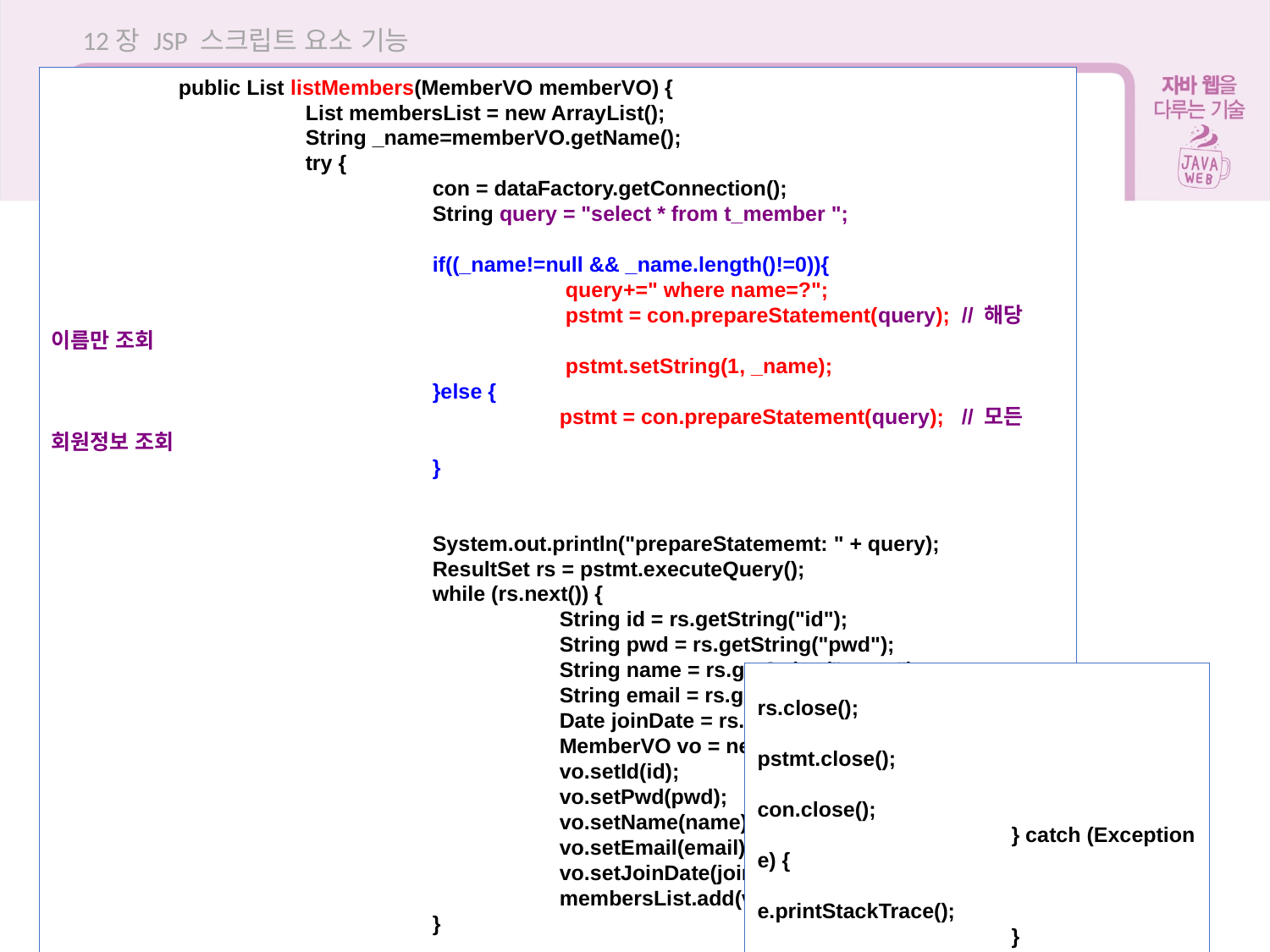

12장 JSP 스크립트 요소 기능
 	public List listMembers(MemberVO memberVO) {
		List membersList = new ArrayList();
		String _name=memberVO.getName();
		try {
			con = dataFactory.getConnection();
			String query = "select * from t_member ";

			if((_name!=null && _name.length()!=0)){
				 query+=" where name=?";
				 pstmt = con.prepareStatement(query);  // 해당 이름만 조회
				 pstmt.setString(1, _name);
			}else {
				pstmt = con.prepareStatement(query);   // 모든 회원정보 조회
			}

			System.out.println("prepareStatememt: " + query);
			ResultSet rs = pstmt.executeQuery();
			while (rs.next()) {
				String id = rs.getString("id");
				String pwd = rs.getString("pwd");
				String name = rs.getString("name");
				String email = rs.getString("email");
				Date joinDate = rs.getDate("joinDate");
				MemberVO vo = new MemberVO();
				vo.setId(id);
				vo.setPwd(pwd);
				vo.setName(name);
				vo.setEmail(email);
				vo.setJoinDate(joinDate);
				membersList.add(vo);
			}

12.10 스크립트 요소 이용해 회원 정보 조회
			rs.close();
			pstmt.close();
			con.close();
		} catch (Exception e) {
			e.printStackTrace();
		}
		return membersList;
	}
}